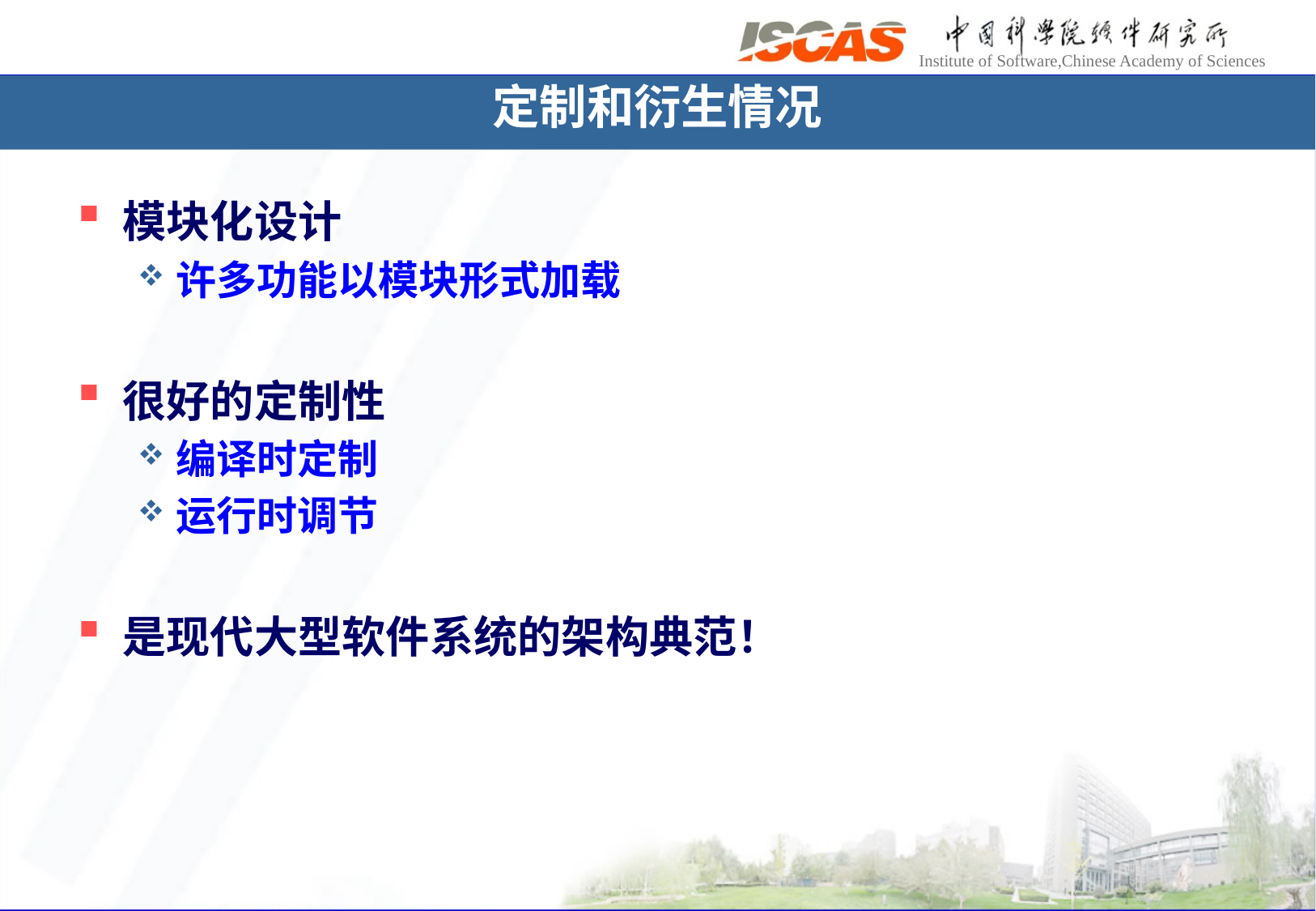

# 定制和衍生情况
模块化设计
许多功能以模块形式加载

很好的定制性
编译时定制
运行时调节

是现代大型软件系统的架构典范！